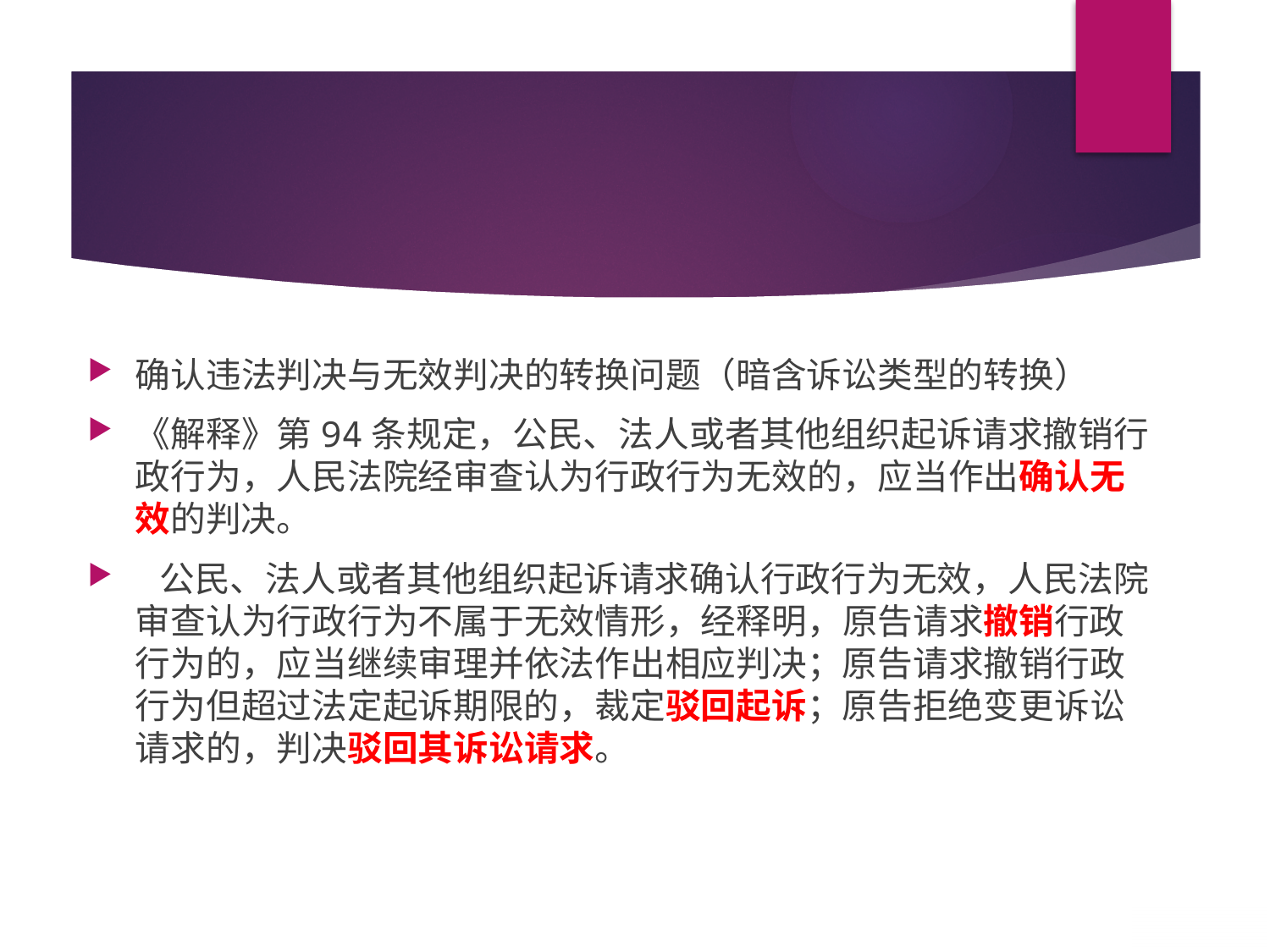

#
确认违法判决与无效判决的转换问题（暗含诉讼类型的转换）
《解释》第94条规定，公民、法人或者其他组织起诉请求撤销行政行为，人民法院经审查认为行政行为无效的，应当作出确认无效的判决。
  公民、法人或者其他组织起诉请求确认行政行为无效，人民法院审查认为行政行为不属于无效情形，经释明，原告请求撤销行政行为的，应当继续审理并依法作出相应判决；原告请求撤销行政行为但超过法定起诉期限的，裁定驳回起诉；原告拒绝变更诉讼请求的，判决驳回其诉讼请求。